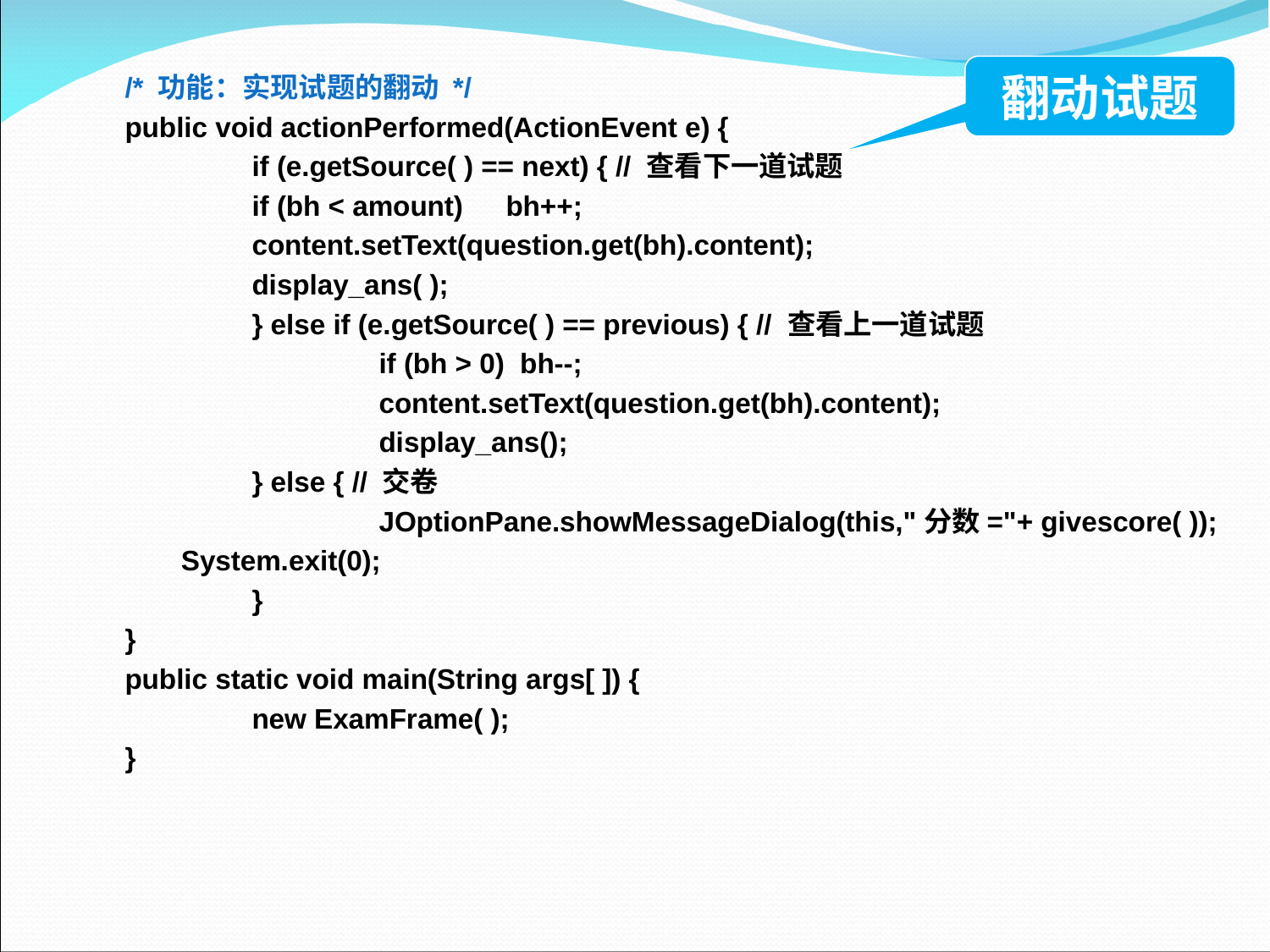

翻动试题
  	/* 功能：实现试题的翻动 */
  	public void actionPerformed(ActionEvent e) {
  		if (e.getSource( ) == next) { // 查看下一道试题
  		if (bh < amount)  	bh++;
  		content.setText(question.get(bh).content);
  		display_ans( );
  		} else if (e.getSource( ) == previous) { // 查看上一道试题
  			if (bh > 0)  bh--;
  			content.setText(question.get(bh).content);
  			display_ans();
  		} else { // 交卷
  			JOptionPane.showMessageDialog(this,"分数="+ givescore( ));
            System.exit(0);
  		}
  	}
  	public static void main(String args[ ]) {
 		new ExamFrame( );
  	}